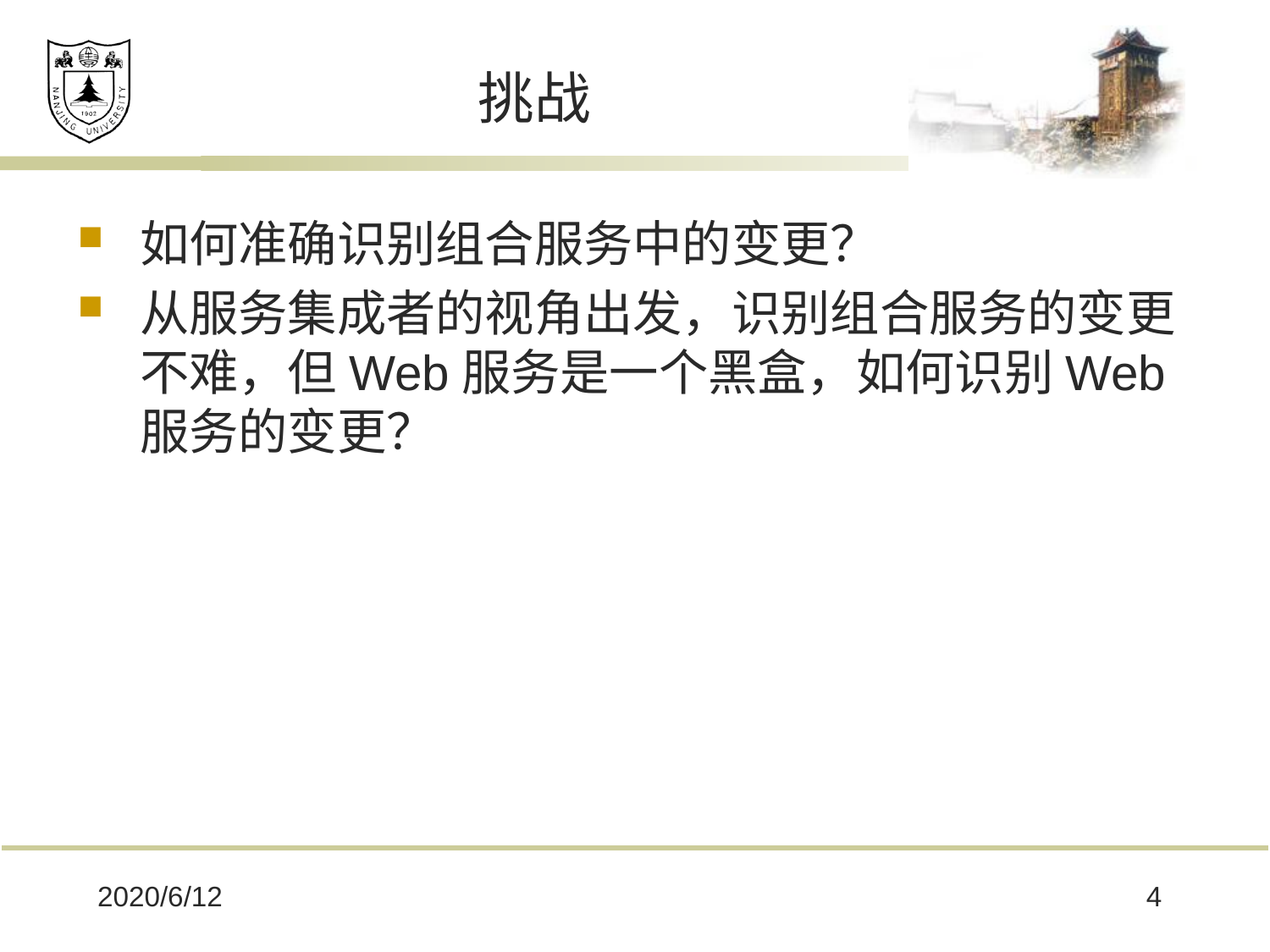

# 挑战
如何准确识别组合服务中的变更？
从服务集成者的视角出发，识别组合服务的变更不难，但Web服务是一个黑盒，如何识别Web服务的变更？
2020/6/12
4